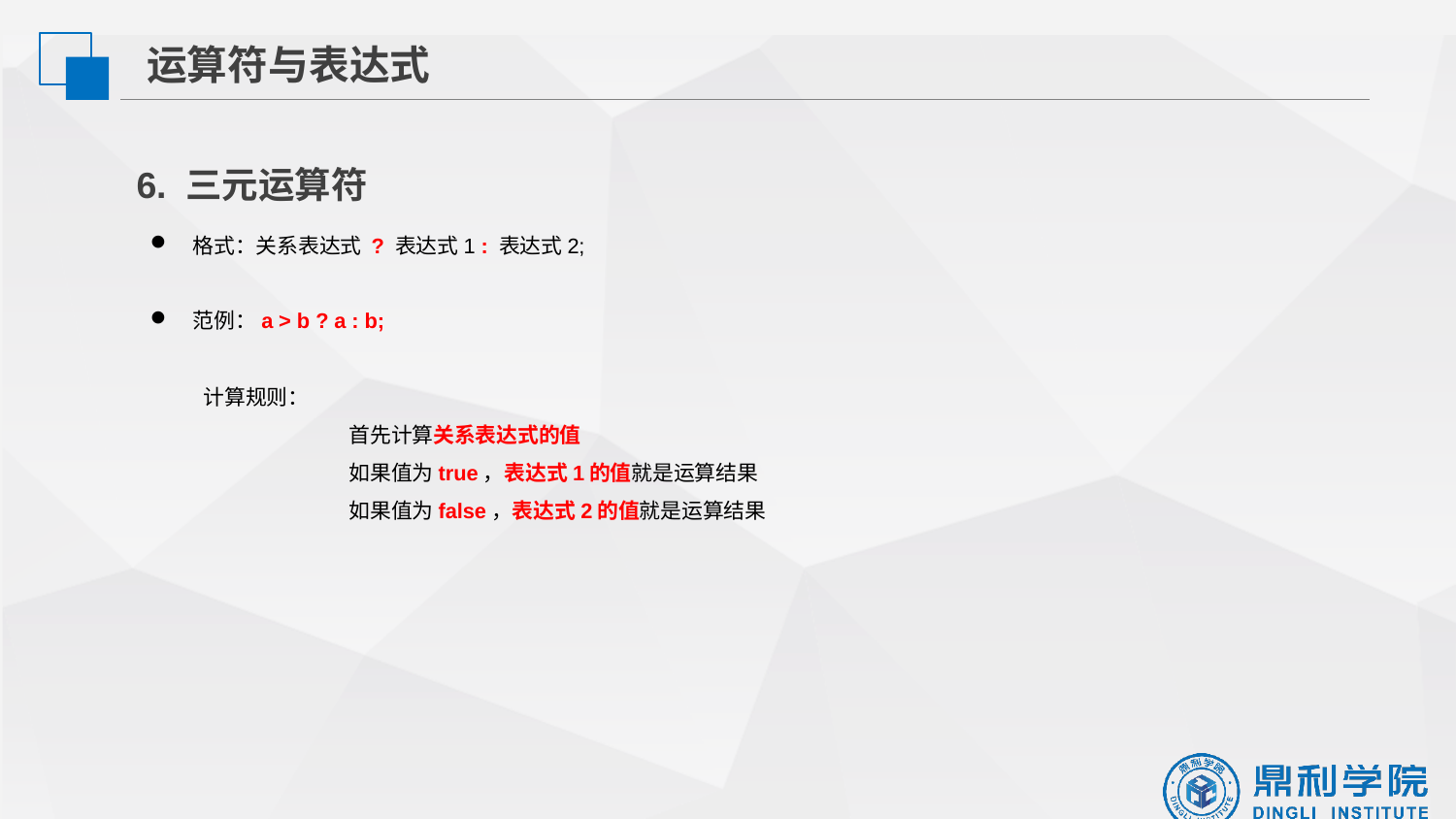

运算符与表达式

6. 三元运算符
格式：关系表达式 ? 表达式1 : 表达式2;
范例：a > b ? a : b;
计算规则：
	首先计算关系表达式的值
	如果值为true，表达式1的值就是运算结果
	如果值为false，表达式2的值就是运算结果